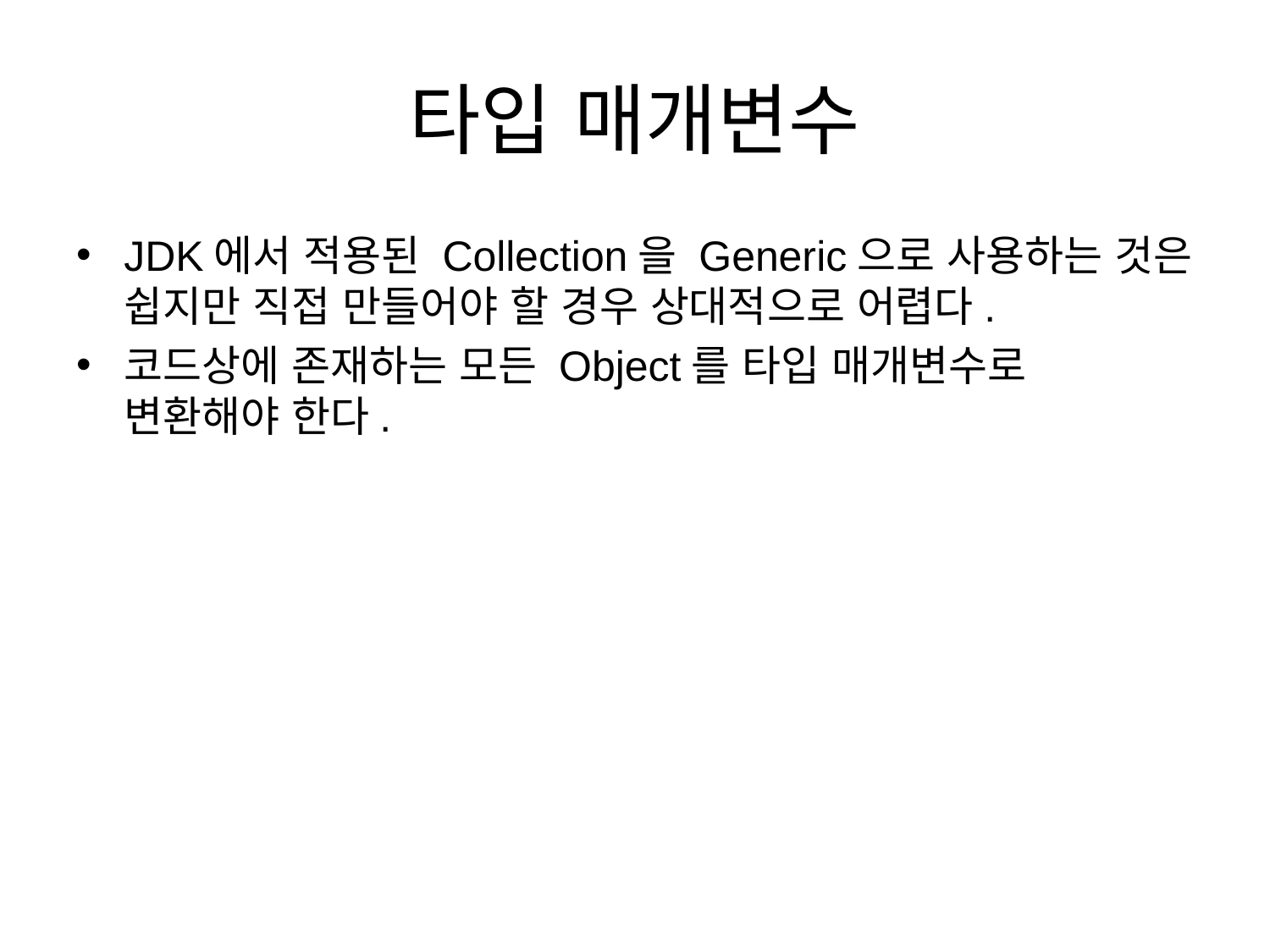

# 타입 매개변수
JDK에서 적용된 Collection을 Generic으로 사용하는 것은 쉽지만 직접 만들어야 할 경우 상대적으로 어렵다.
코드상에 존재하는 모든 Object를 타입 매개변수로 변환해야 한다.